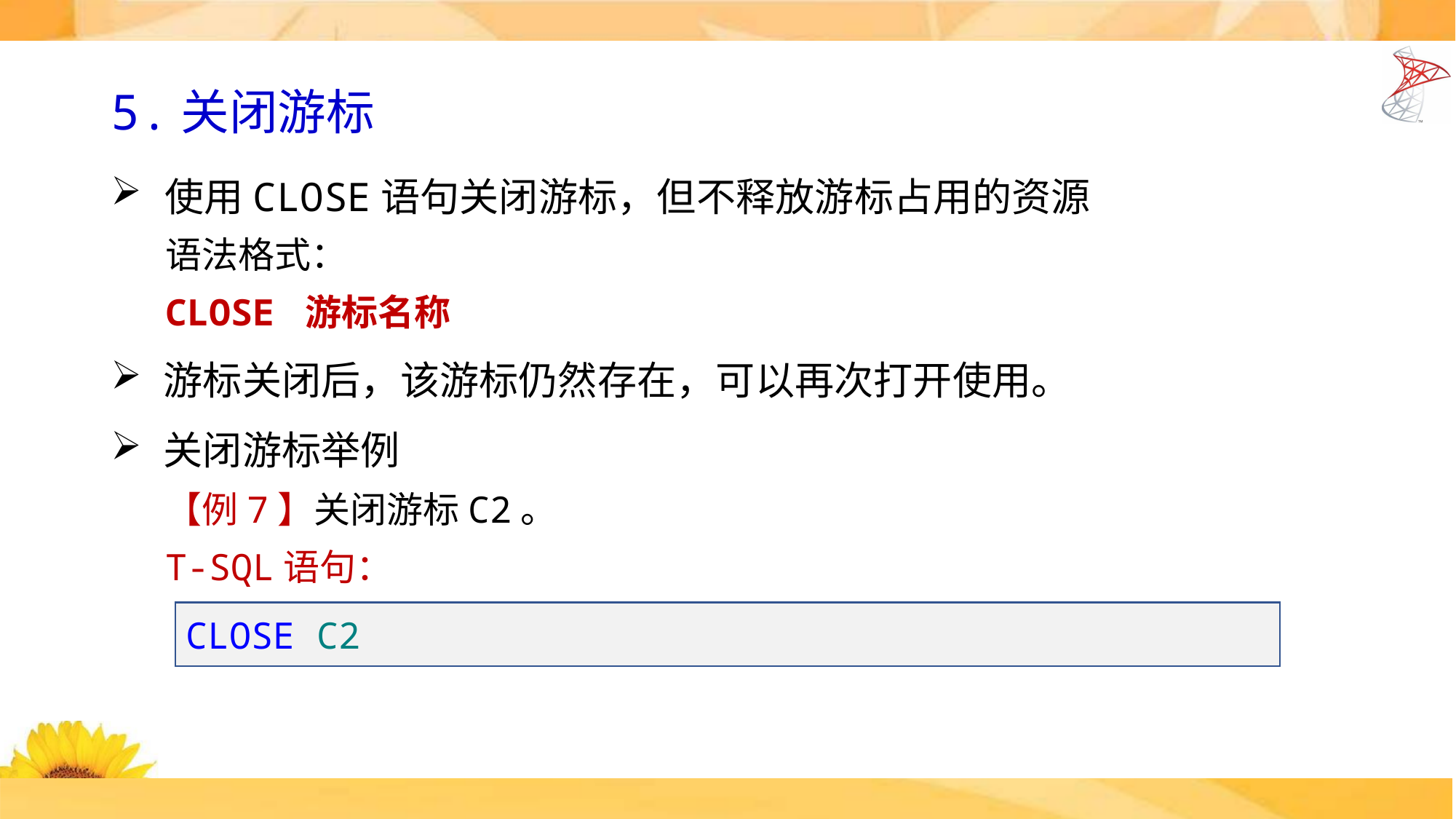

# 5.关闭游标
使用CLOSE语句关闭游标，但不释放游标占用的资源
语法格式：
CLOSE 游标名称
游标关闭后，该游标仍然存在，可以再次打开使用。
关闭游标举例
【例7】关闭游标C2。
T-SQL语句：
CLOSE C2